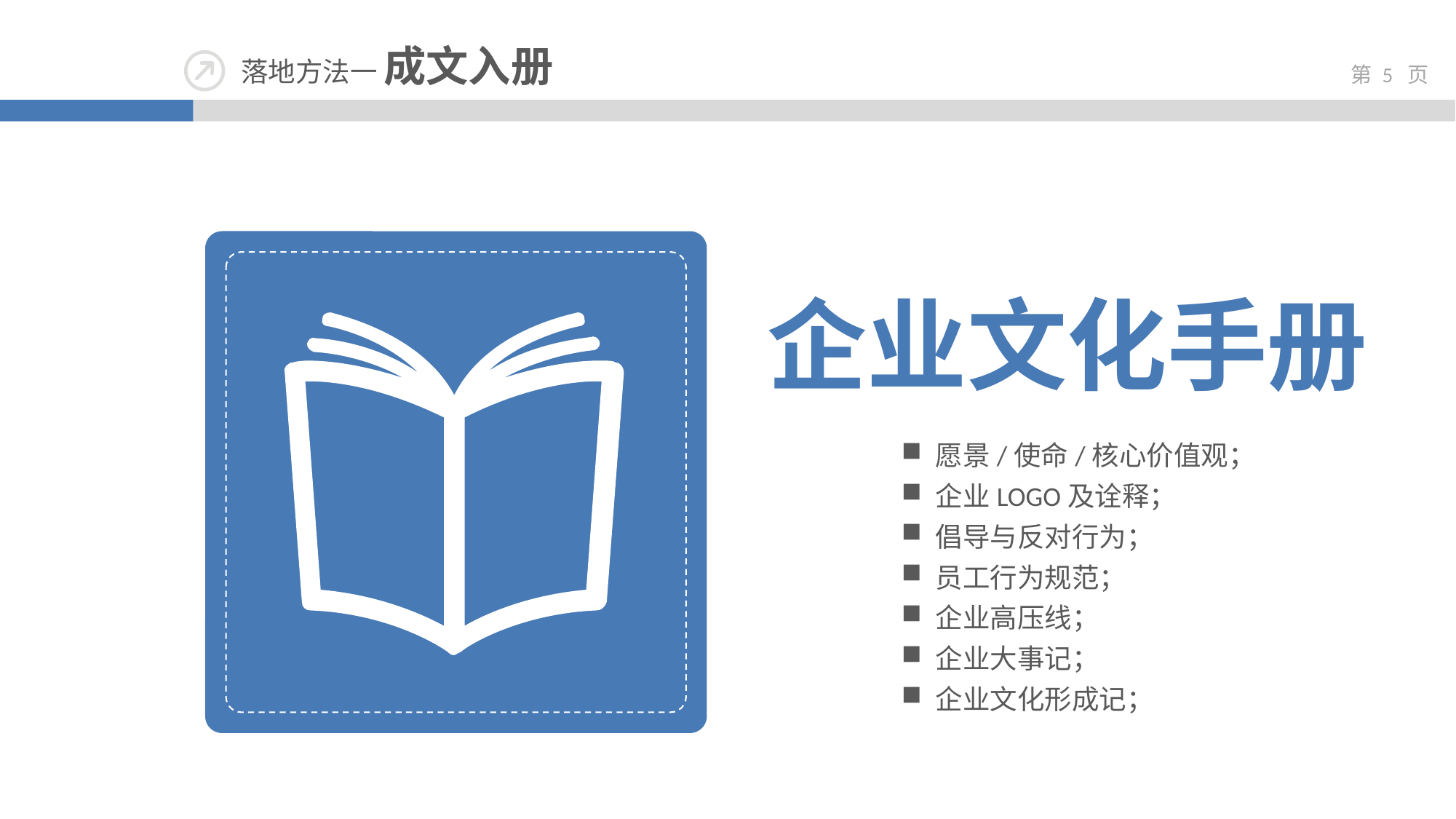

企业文化手册

愿景/使命/核心价值观；
企业LOGO及诠释；
倡导与反对行为；
员工行为规范；
企业高压线；
企业大事记；
企业文化形成记；